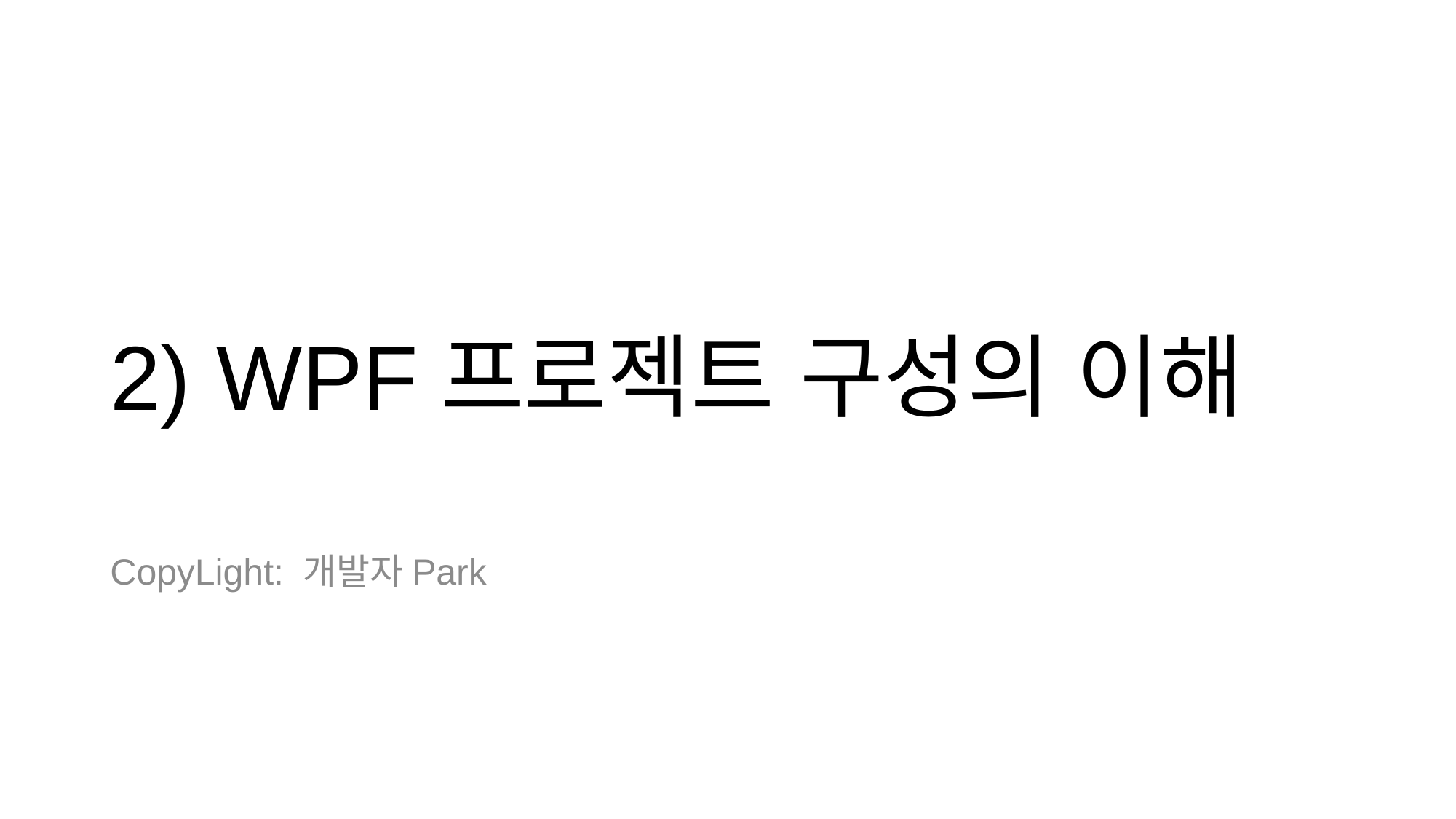

# 2) WPF프로젝트 구성의 이해
CopyLight: 개발자Park